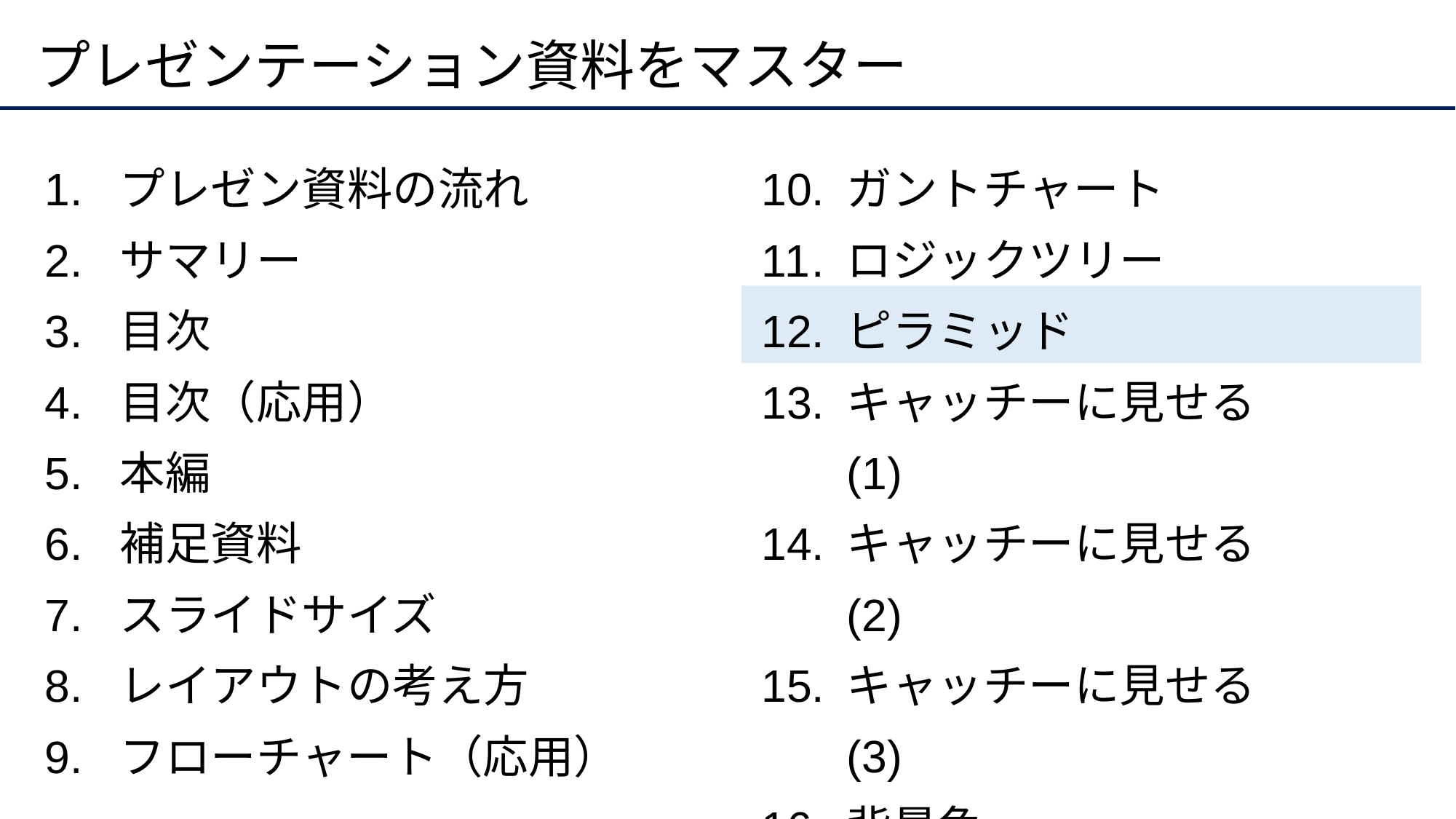

# プレゼンテーション資料をマスター
プレゼン資料の流れ
サマリー
目次
目次（応用）
本編
補足資料
スライドサイズ
レイアウトの考え方
フローチャート（応用）
ガントチャート
ロジックツリー
ピラミッド
キャッチーに見せる(1)
キャッチーに見せる(2)
キャッチーに見せる(3)
背景色
実線と点線
スマートアート